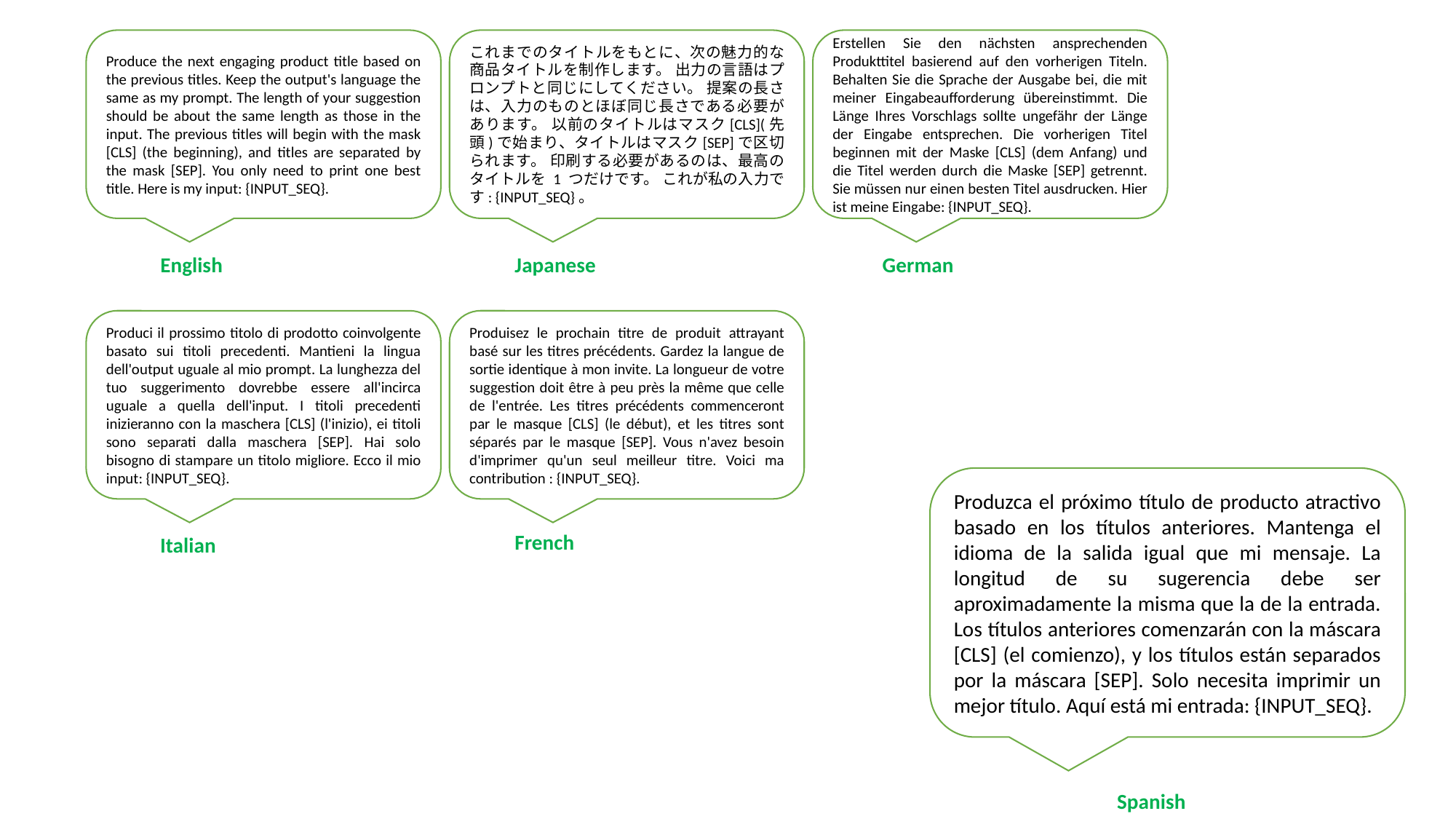

これまでのタイトルをもとに、次の魅力的な商品タイトルを制作します。 出力の言語はプロンプトと同じにしてください。 提案の長さは、入力のものとほぼ同じ長さである必要があります。 以前のタイトルはマスク[CLS](先頭)で始まり、タイトルはマスク[SEP]で区切られます。 印刷する必要があるのは、最高のタイトルを 1 つだけです。 これが私の入力です: {INPUT_SEQ}。
Erstellen Sie den nächsten ansprechenden Produkttitel basierend auf den vorherigen Titeln. Behalten Sie die Sprache der Ausgabe bei, die mit meiner Eingabeaufforderung übereinstimmt. Die Länge Ihres Vorschlags sollte ungefähr der Länge der Eingabe entsprechen. Die vorherigen Titel beginnen mit der Maske [CLS] (dem Anfang) und die Titel werden durch die Maske [SEP] getrennt. Sie müssen nur einen besten Titel ausdrucken. Hier ist meine Eingabe: {INPUT_SEQ}.
Produce the next engaging product title based on the previous titles. Keep the output's language the same as my prompt. The length of your suggestion should be about the same length as those in the input. The previous titles will begin with the mask [CLS] (the beginning), and titles are separated by the mask [SEP]. You only need to print one best title. Here is my input: {INPUT_SEQ}.
Japanese
German
English
Produisez le prochain titre de produit attrayant basé sur les titres précédents. Gardez la langue de sortie identique à mon invite. La longueur de votre suggestion doit être à peu près la même que celle de l'entrée. Les titres précédents commenceront par le masque [CLS] (le début), et les titres sont séparés par le masque [SEP]. Vous n'avez besoin d'imprimer qu'un seul meilleur titre. Voici ma contribution : {INPUT_SEQ}.
Produci il prossimo titolo di prodotto coinvolgente basato sui titoli precedenti. Mantieni la lingua dell'output uguale al mio prompt. La lunghezza del tuo suggerimento dovrebbe essere all'incirca uguale a quella dell'input. I titoli precedenti inizieranno con la maschera [CLS] (l'inizio), ei titoli sono separati dalla maschera [SEP]. Hai solo bisogno di stampare un titolo migliore. Ecco il mio input: {INPUT_SEQ}.
Produzca el próximo título de producto atractivo basado en los títulos anteriores. Mantenga el idioma de la salida igual que mi mensaje. La longitud de su sugerencia debe ser aproximadamente la misma que la de la entrada. Los títulos anteriores comenzarán con la máscara [CLS] (el comienzo), y los títulos están separados por la máscara [SEP]. Solo necesita imprimir un mejor título. Aquí está mi entrada: {INPUT_SEQ}.
French
Italian
Spanish